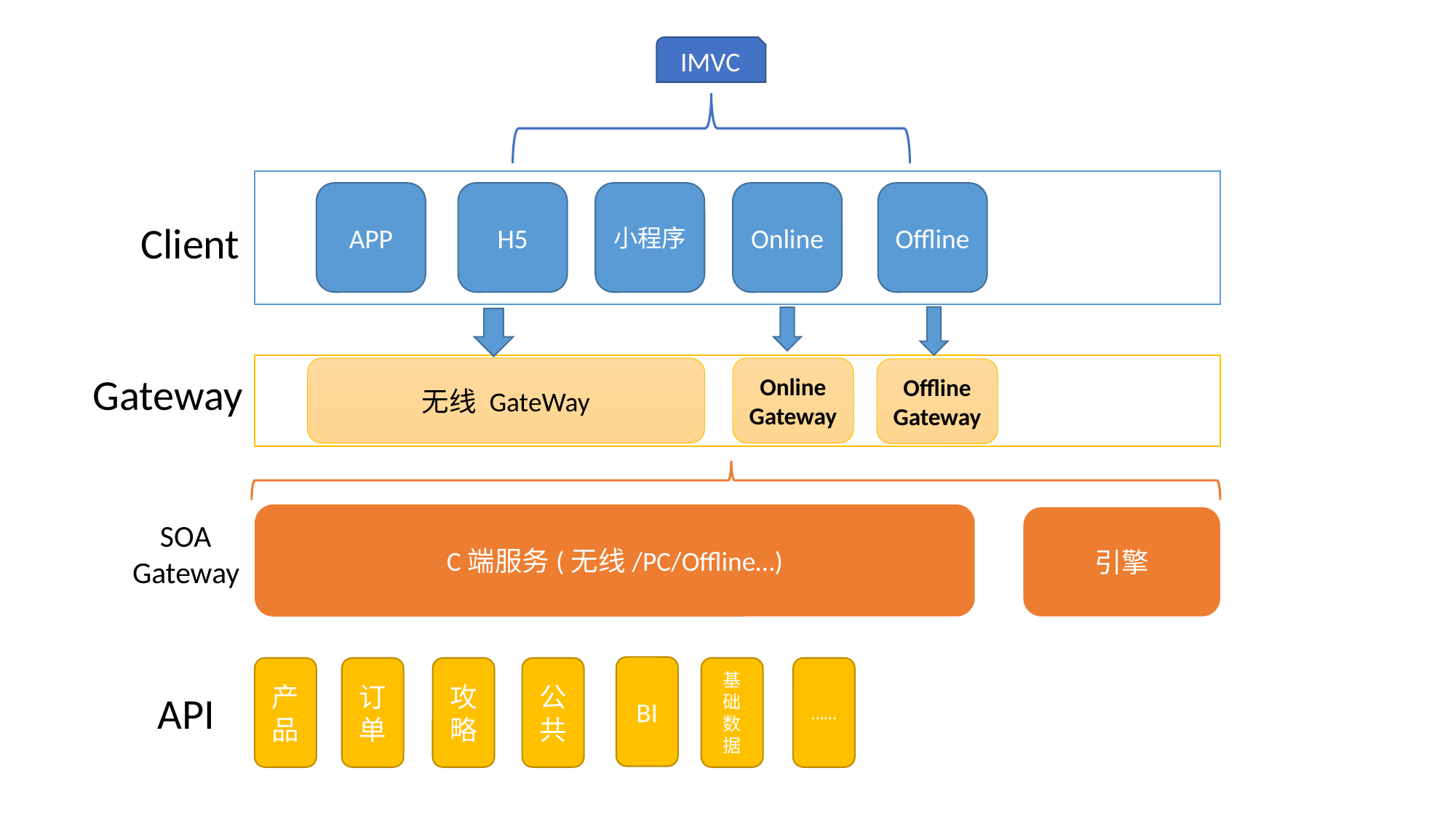

IMVC

APP
H5
小程序
Online
Offline
Client

Online
Gateway
无线 GateWay
Offline
Gateway
Gateway
C端服务(无线/PC/Offline…)
引擎
    SOA
Gateway
BI
产品
订单
攻略
公共
基础数据
……
API